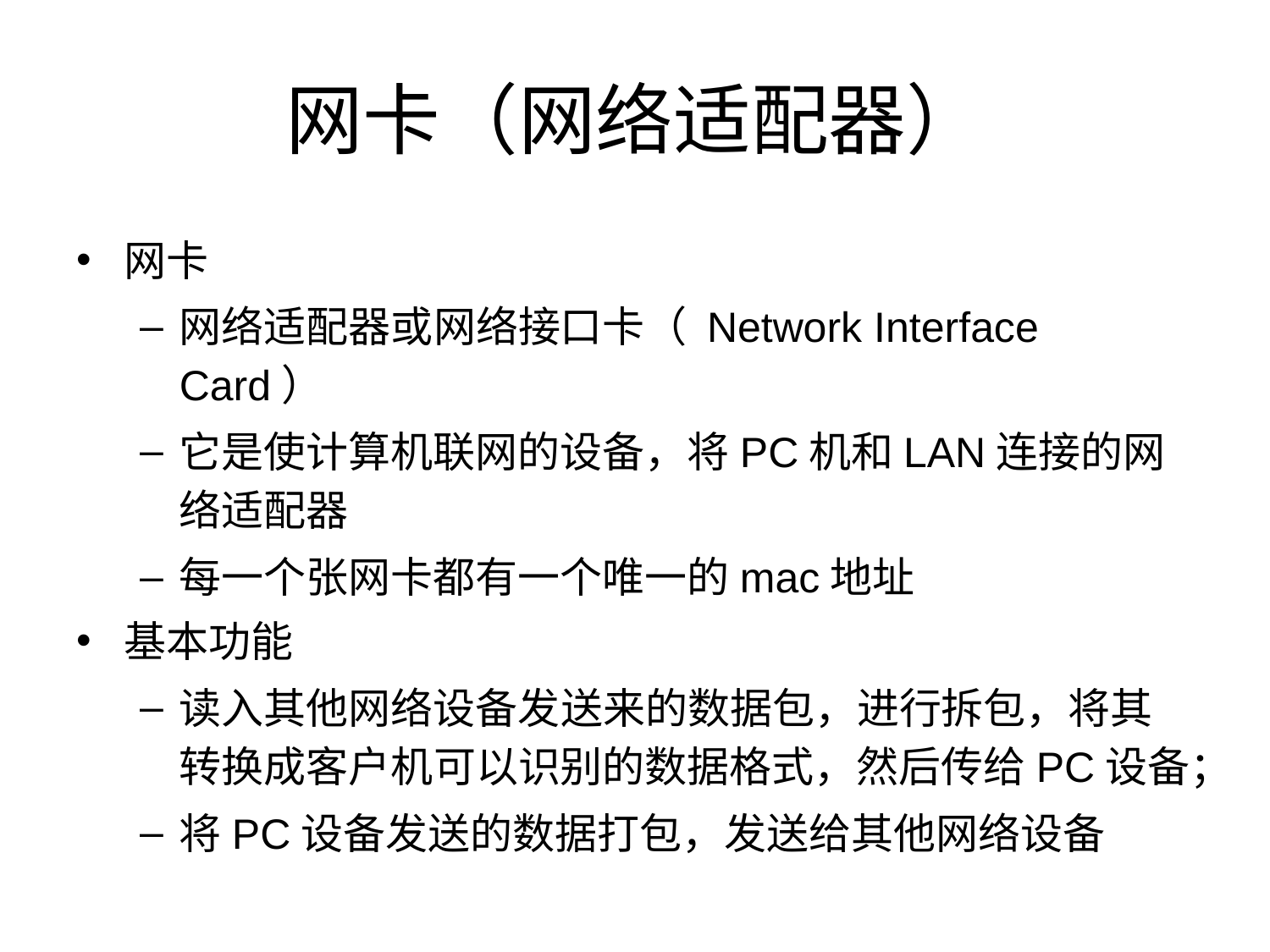

# 网卡（网络适配器）
网卡
网络适配器或网络接口卡（ Network Interface Card）
它是使计算机联网的设备，将PC机和LAN连接的网络适配器
每一个张网卡都有一个唯一的mac地址
基本功能
读入其他网络设备发送来的数据包，进行拆包，将其转换成客户机可以识别的数据格式，然后传给PC设备；
将PC设备发送的数据打包，发送给其他网络设备